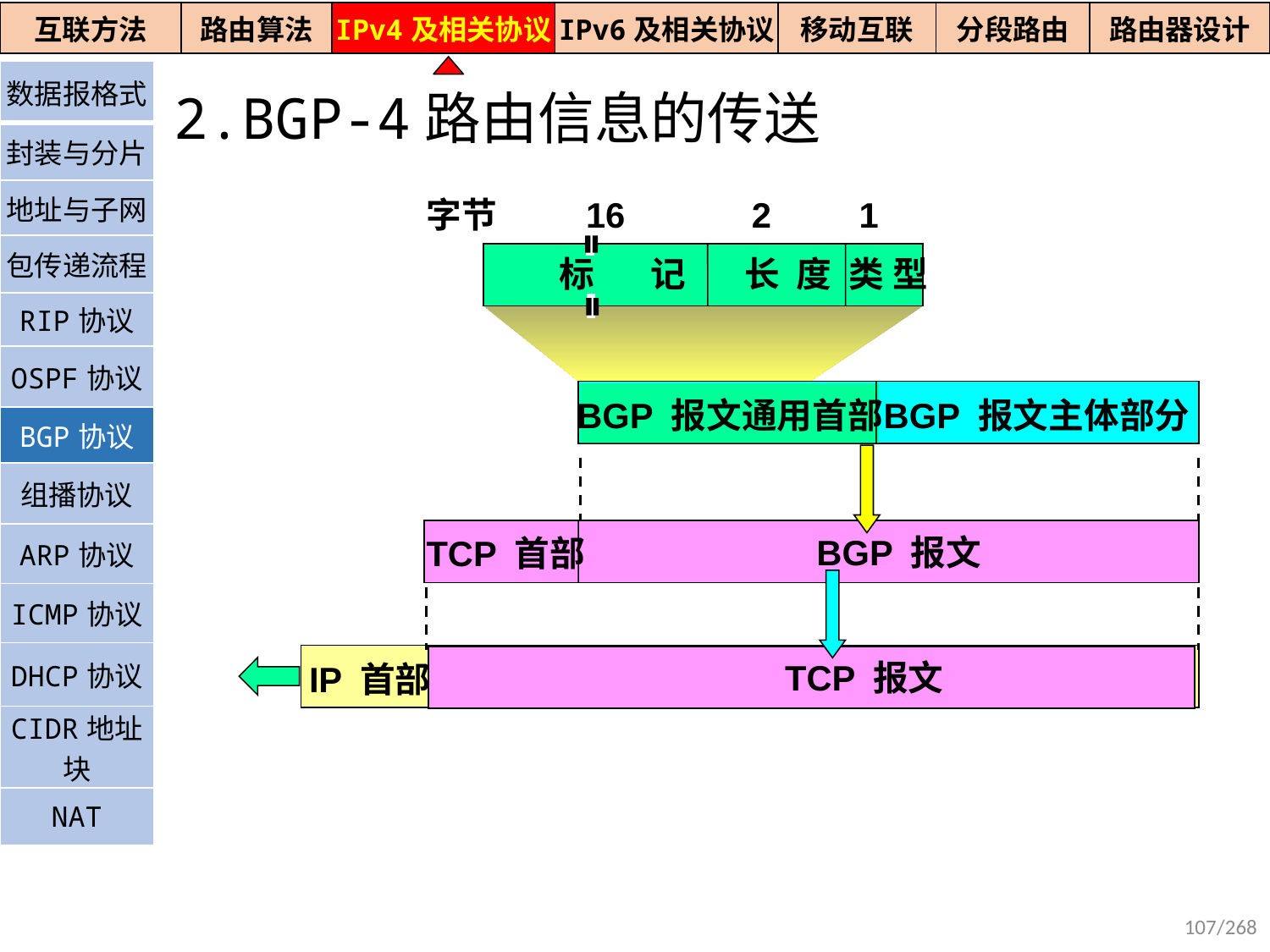

| 互联方法 | 路由算法 | IPv4及相关协议 | IPv6及相关协议 | 移动互联 | 分段路由 | 路由器设计 |
| --- | --- | --- | --- | --- | --- | --- |

| 数据报格式 |
| --- |
| 封装与分片 |
| 地址与子网 |
| 包传递流程 |
| RIP协议 |
| OSPF协议 |
| BGP协议 |
| 组播协议 |
| ARP协议 |
| ICMP协议 |
| DHCP协议 |
| CIDR地址块 |
| NAT |
2.BGP-4路由信息的传送
字节          16             2         1

标       记
长  度
类 型

BGP 报文通用首部
BGP 报文主体部分

BGP 报文
TCP 首部

TCP 报文
IP 首部
107/268